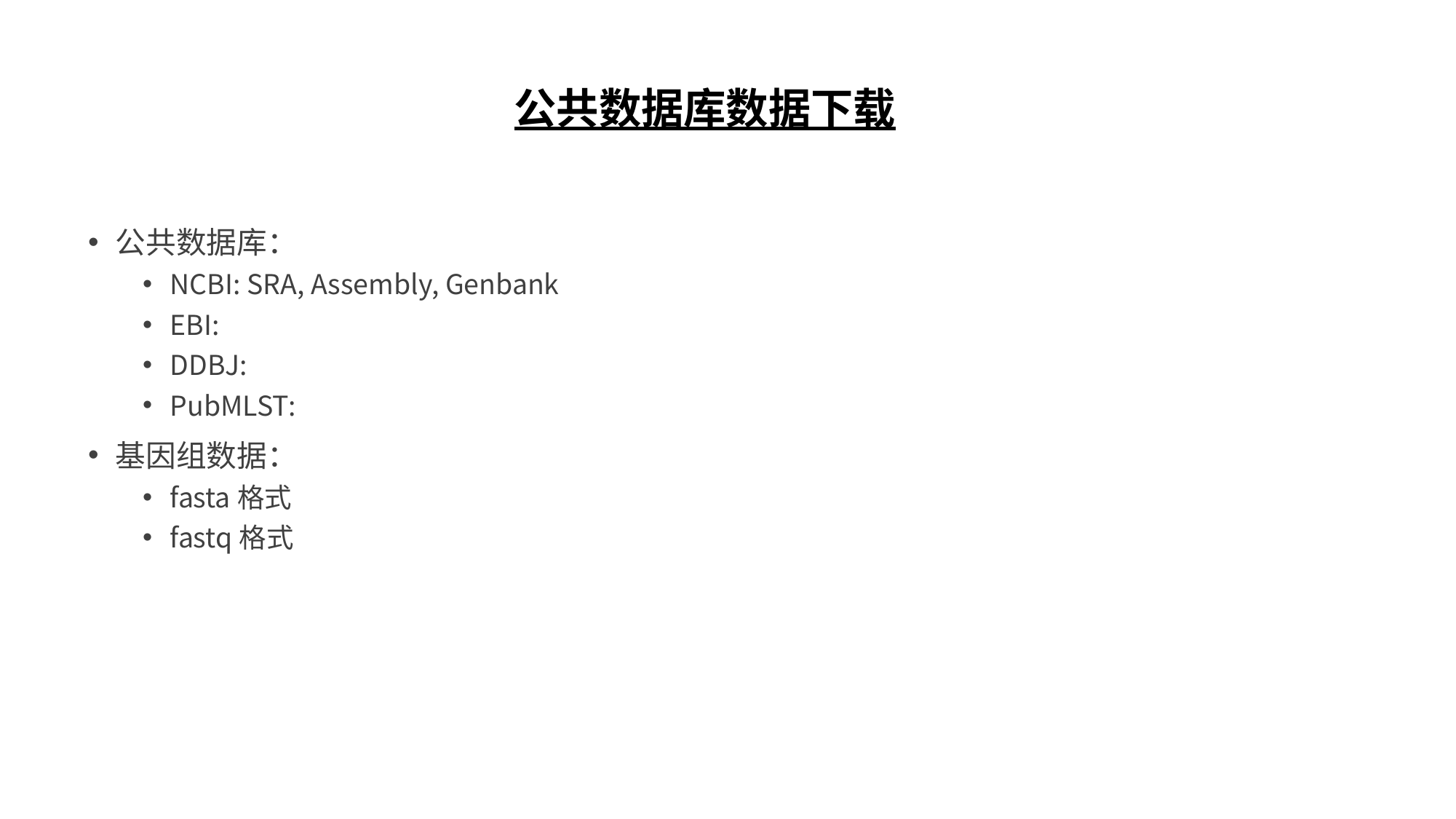

# 公共数据库数据下载
公共数据库：
NCBI: SRA, Assembly, Genbank
EBI:
DDBJ:
PubMLST:
基因组数据：
fasta格式
fastq格式